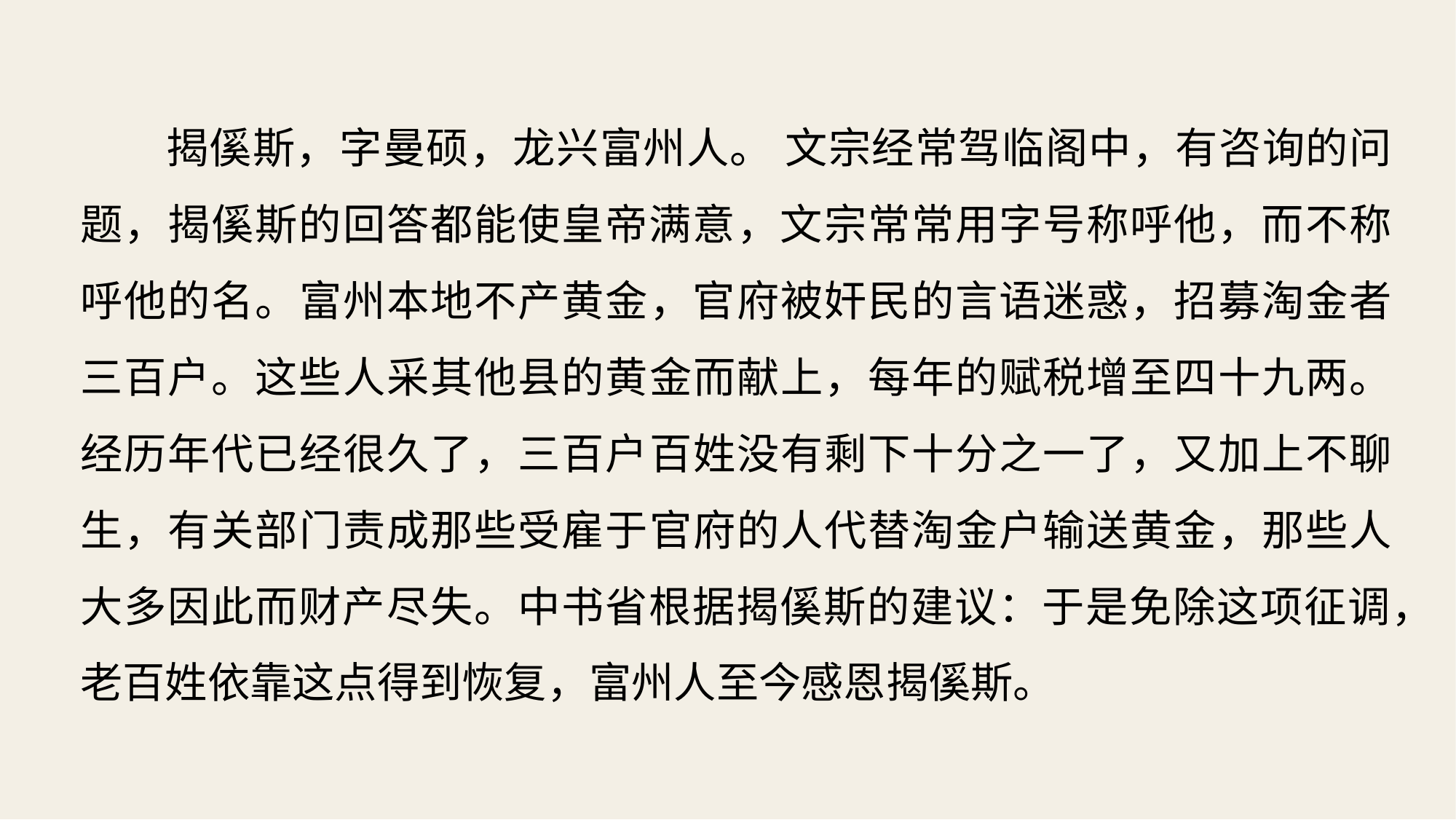

揭傒斯，字曼硕，龙兴富州人。 文宗经常驾临阁中，有咨询的问题，揭傒斯的回答都能使皇帝满意，文宗常常用字号称呼他，而不称呼他的名。富州本地不产黄金，官府被奸民的言语迷惑，招募淘金者三百户。这些人采其他县的黄金而献上，每年的赋税增至四十九两。经历年代已经很久了，三百户百姓没有剩下十分之一了，又加上不聊生，有关部门责成那些受雇于官府的人代替淘金户输送黄金，那些人大多因此而财产尽失。中书省根据揭傒斯的建议：于是免除这项征调，老百姓依靠这点得到恢复，富州人至今感恩揭傒斯。